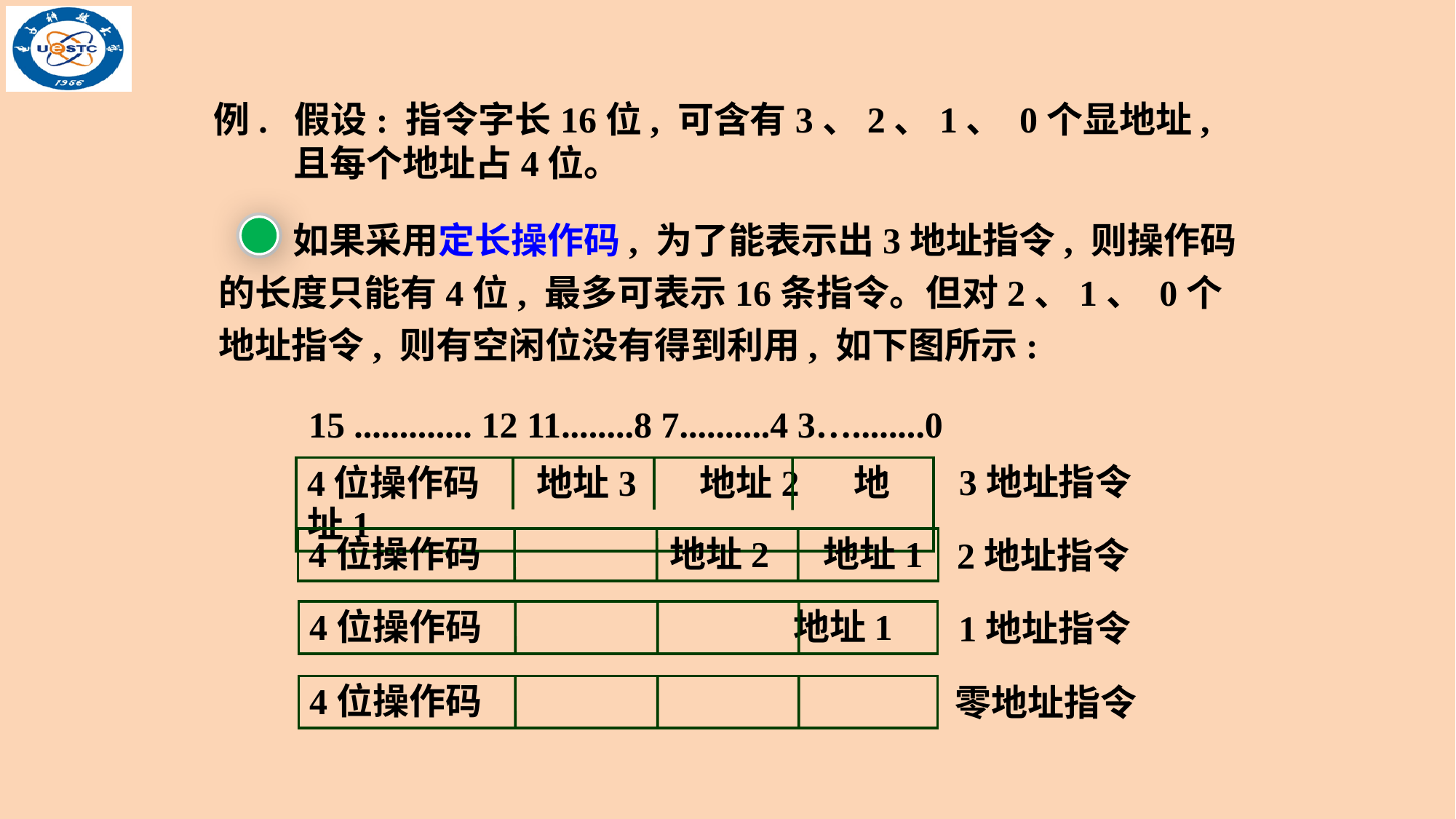

例.  假设: 指令字长16位, 可含有3、2、1、 0个显地址,  且每个地址占4位。
        如果采用定长操作码, 为了能表示出3地址指令, 则操作码的长度只能有4位, 最多可表示16条指令。但对2、1、 0个地址指令, 则有空闲位没有得到利用, 如下图所示:
15 ............. 12 11........8 7..........4 3…........0
3地址指令

4位操作码       地址3      地址2     地址1

2地址指令

4位操作码                       地址2     地址1

1地址指令

4位操作码                                      地址1

零地址指令

4位操作码